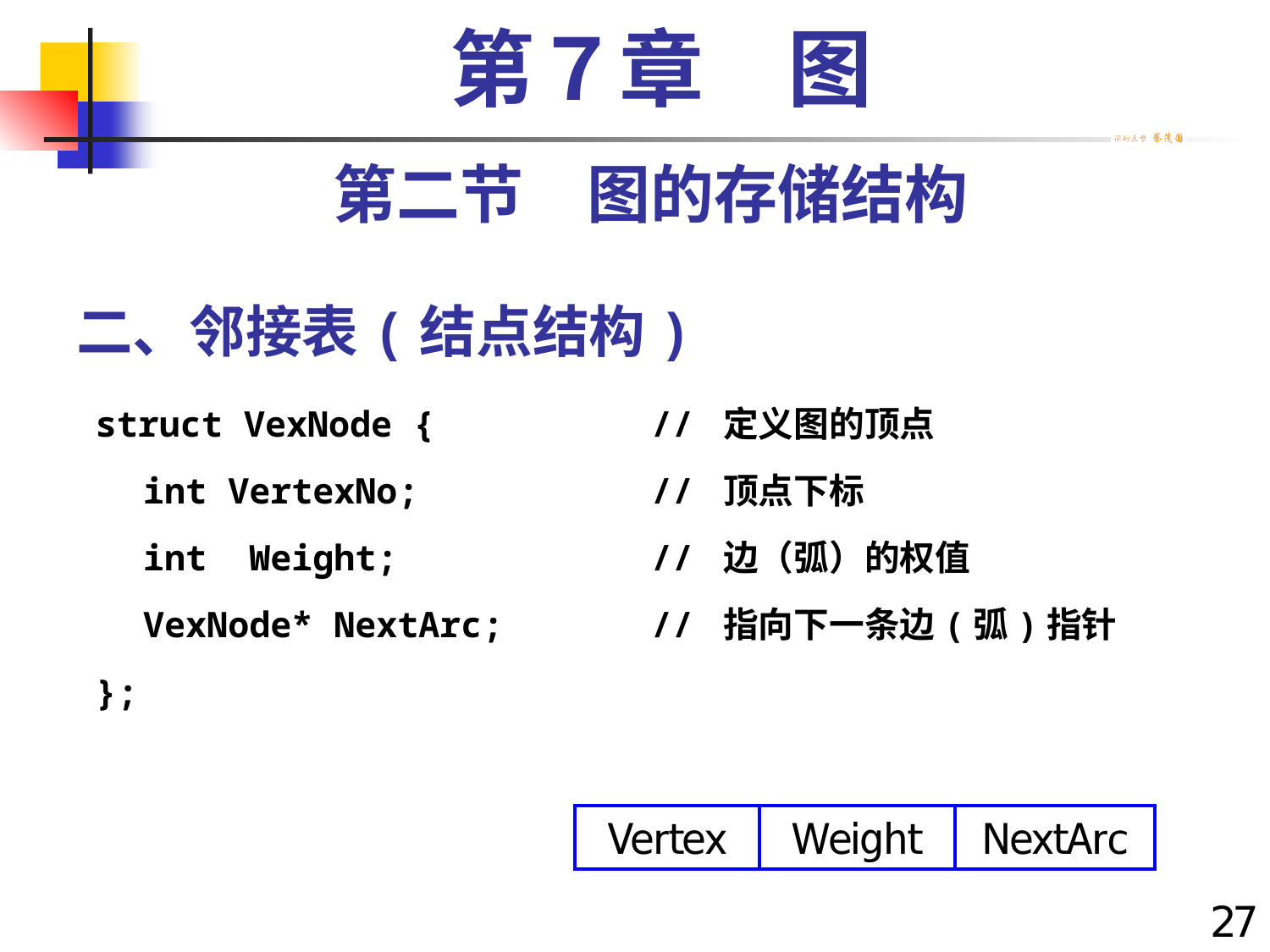

第７章　图
第二节　图的存储结构
# 二、邻接表(结点结构)
struct VexNode {		// 定义图的顶点
	int VertexNo;		// 顶点下标
	int  Weight;		// 边（弧）的权值
	VexNode* NextArc;		// 指向下一条边(弧)指针
};
Vertex
Weight
NextArc
27